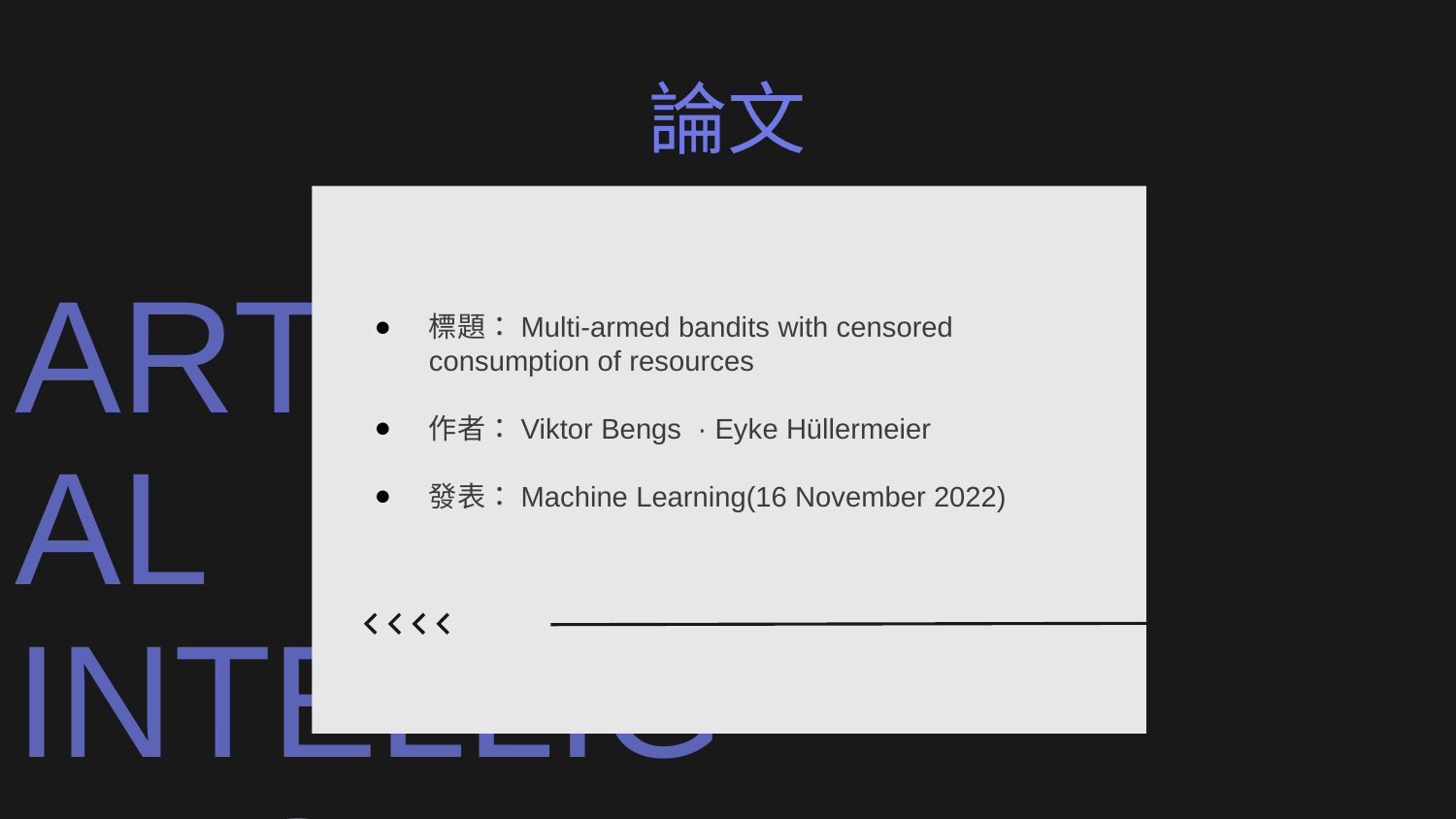

# 論文

標題：Multi‑armed bandits with censored consumption of resources

作者：Viktor Bengs  · Eyke Hüllermeier

發表：Machine Learning(16 November 2022)